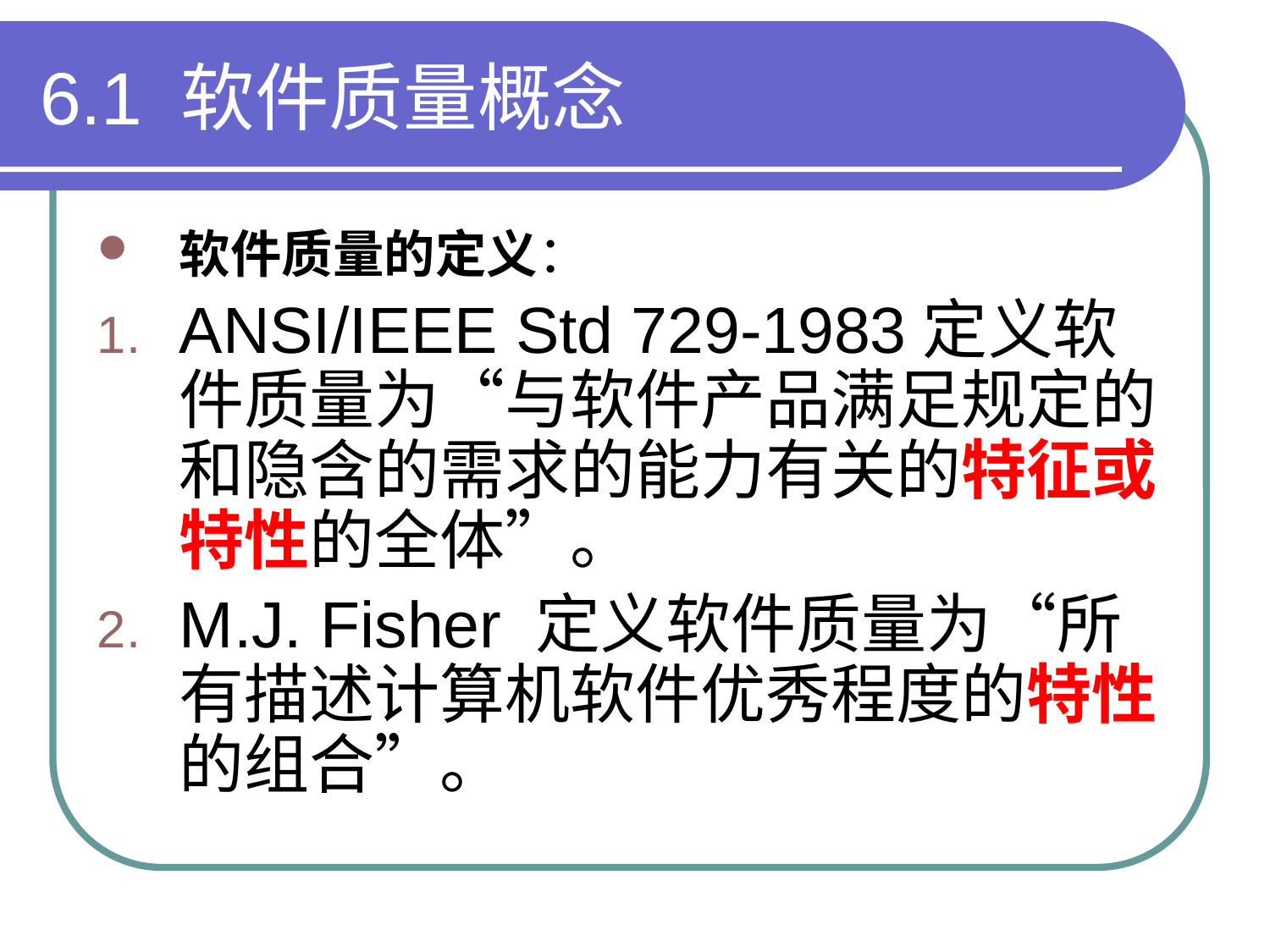

# 6.1 软件质量概念
软件质量的定义：
ANSI/IEEE Std 729-1983定义软件质量为“与软件产品满足规定的和隐含的需求的能力有关的特征或特性的全体”。
M.J. Fisher 定义软件质量为“所有描述计算机软件优秀程度的特性的组合”。

5